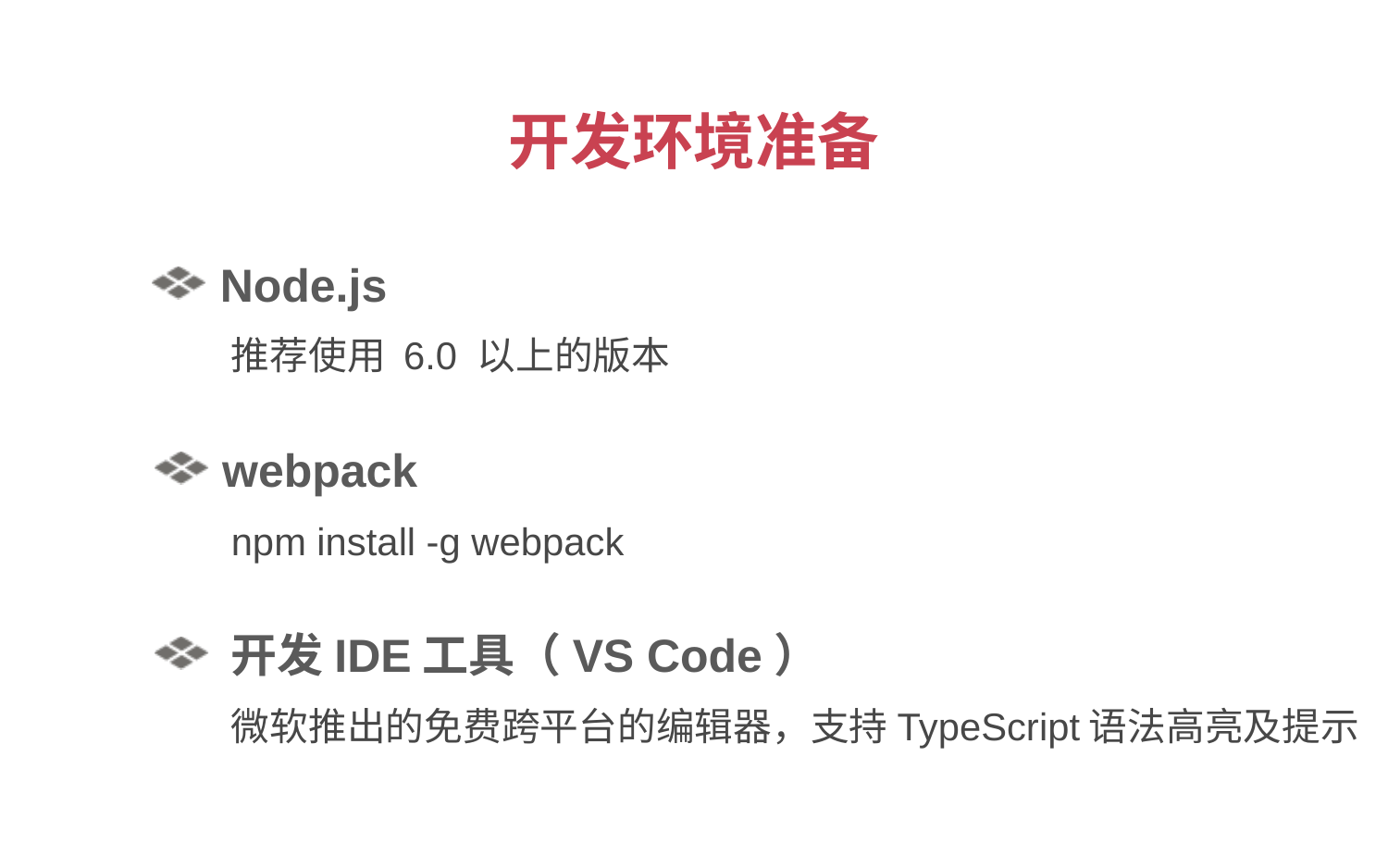

开发环境准备
 Node.js
推荐使用 6.0 以上的版本
 webpack
npm install -g webpack
 开发IDE工具（VS Code）
微软推出的免费跨平台的编辑器，支持TypeScript语法高亮及提示